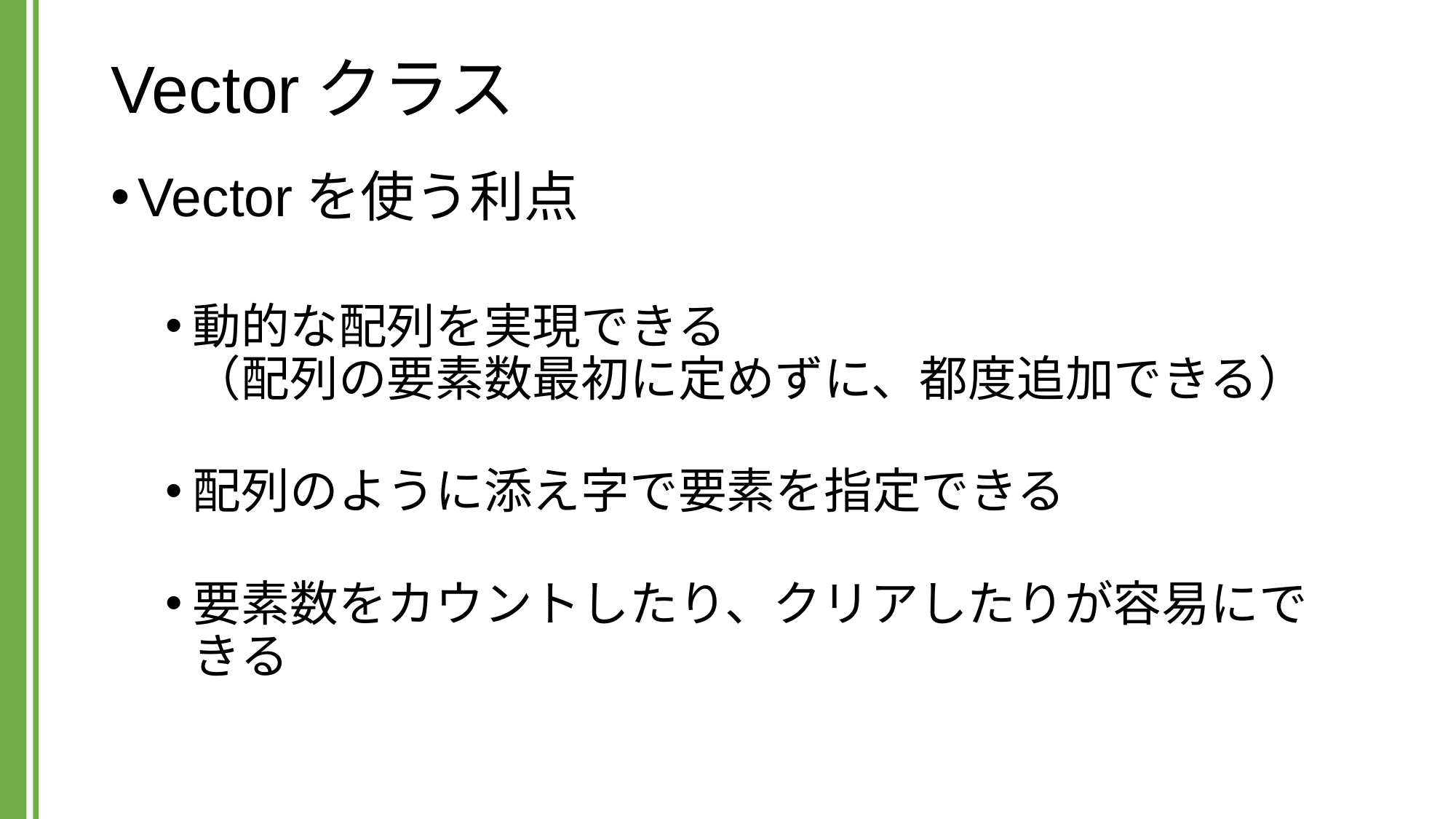

# Vectorクラス
Vectorを使う利点
動的な配列を実現できる
（配列の要素数最初に定めずに、都度追加できる）
配列のように添え字で要素を指定できる
要素数をカウントしたり、クリアしたりが容易にできる